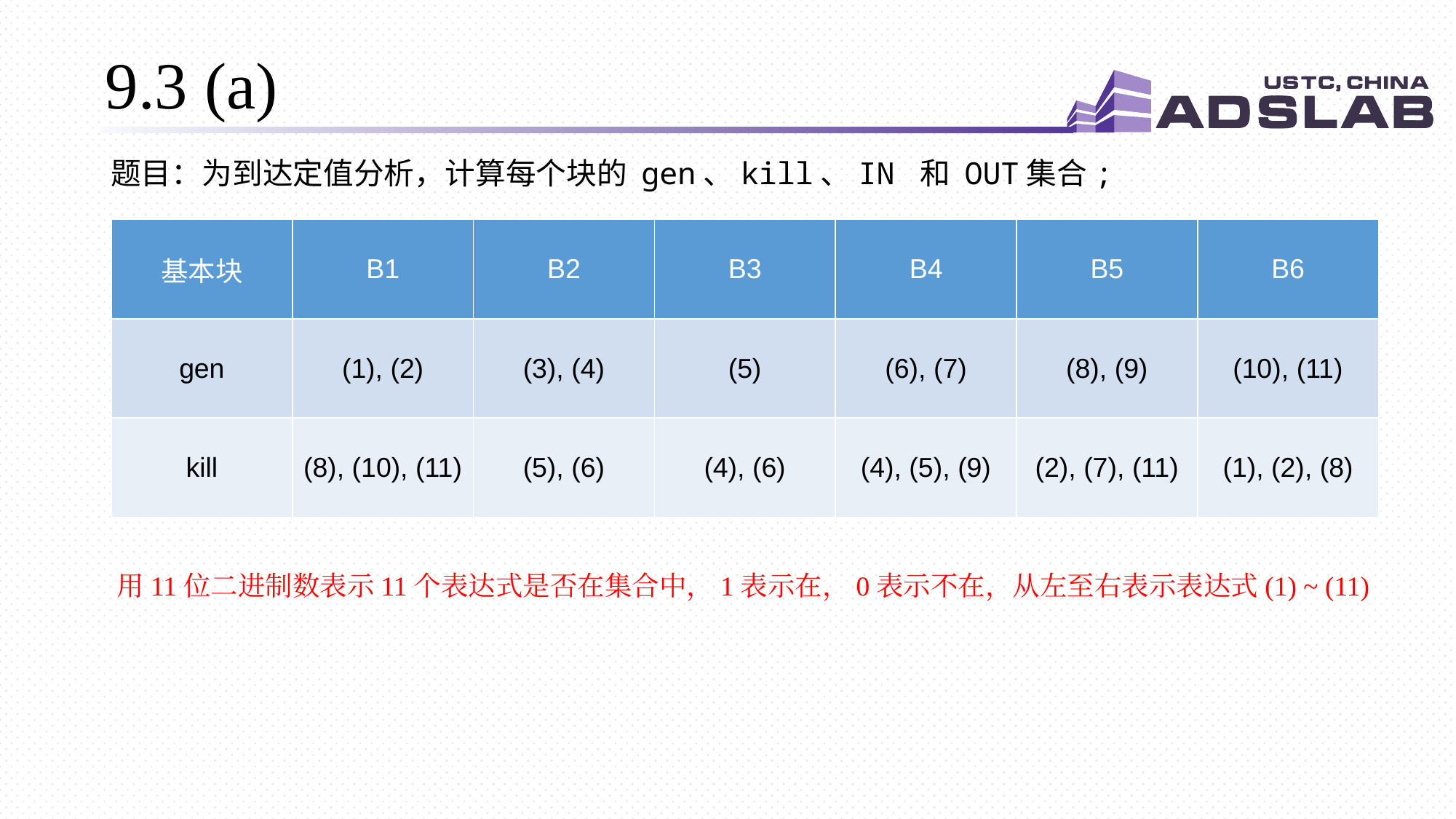

# 9.3 (a)
题目：为到达定值分析，计算每个块的 gen、kill、IN 和 OUT集合;
| 基本块 | B1 | B2 | B3 | B4 | B5 | B6 |
| --- | --- | --- | --- | --- | --- | --- |
| gen | (1), (2) | (3), (4) | (5) | (6), (7) | (8), (9) | (10), (11) |
| kill | (8), (10), (11) | (5), (6) | (4), (6) | (4), (5), (9) | (2), (7), (11) | (1), (2), (8) |
用11位二进制数表示11个表达式是否在集合中，1表示在，0表示不在，从左至右表示表达式(1) ~ (11)